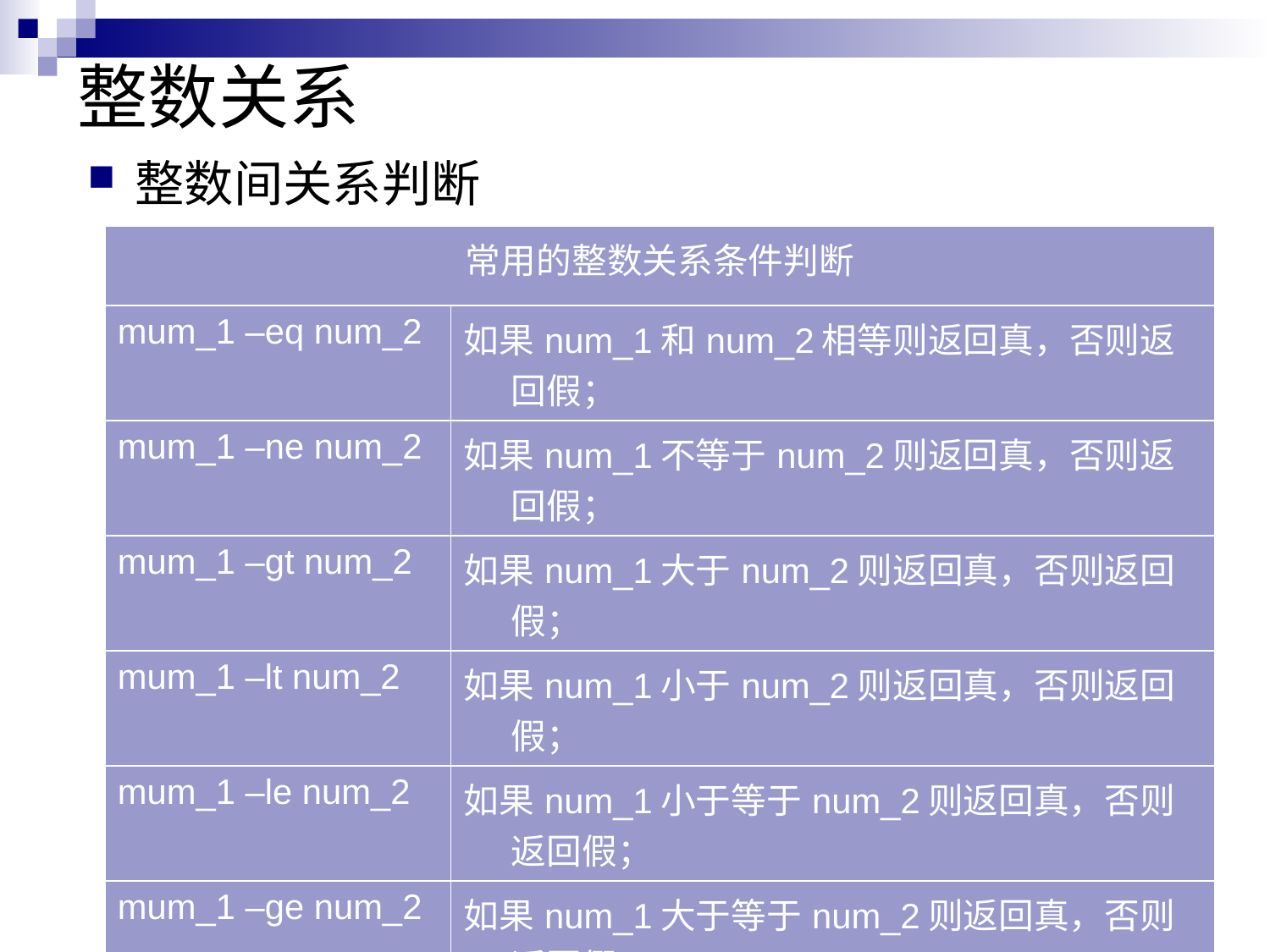

# 整数关系
整数间关系判断
| 常用的整数关系条件判断 |  |
| --- | --- |
| mum\_1 –eq num\_2 | 如果num\_1和num\_2相等则返回真，否则返回假； |
| mum\_1 –ne num\_2 | 如果num\_1不等于num\_2则返回真，否则返回假； |
| mum\_1 –gt num\_2 | 如果num\_1大于num\_2则返回真，否则返回假； |
| mum\_1 –lt num\_2 | 如果num\_1小于num\_2则返回真，否则返回假； |
| mum\_1 –le num\_2 | 如果num\_1小于等于num\_2则返回真，否则返回假； |
| mum\_1 –ge num\_2 | 如果num\_1大于等于num\_2则返回真，否则返回假； |